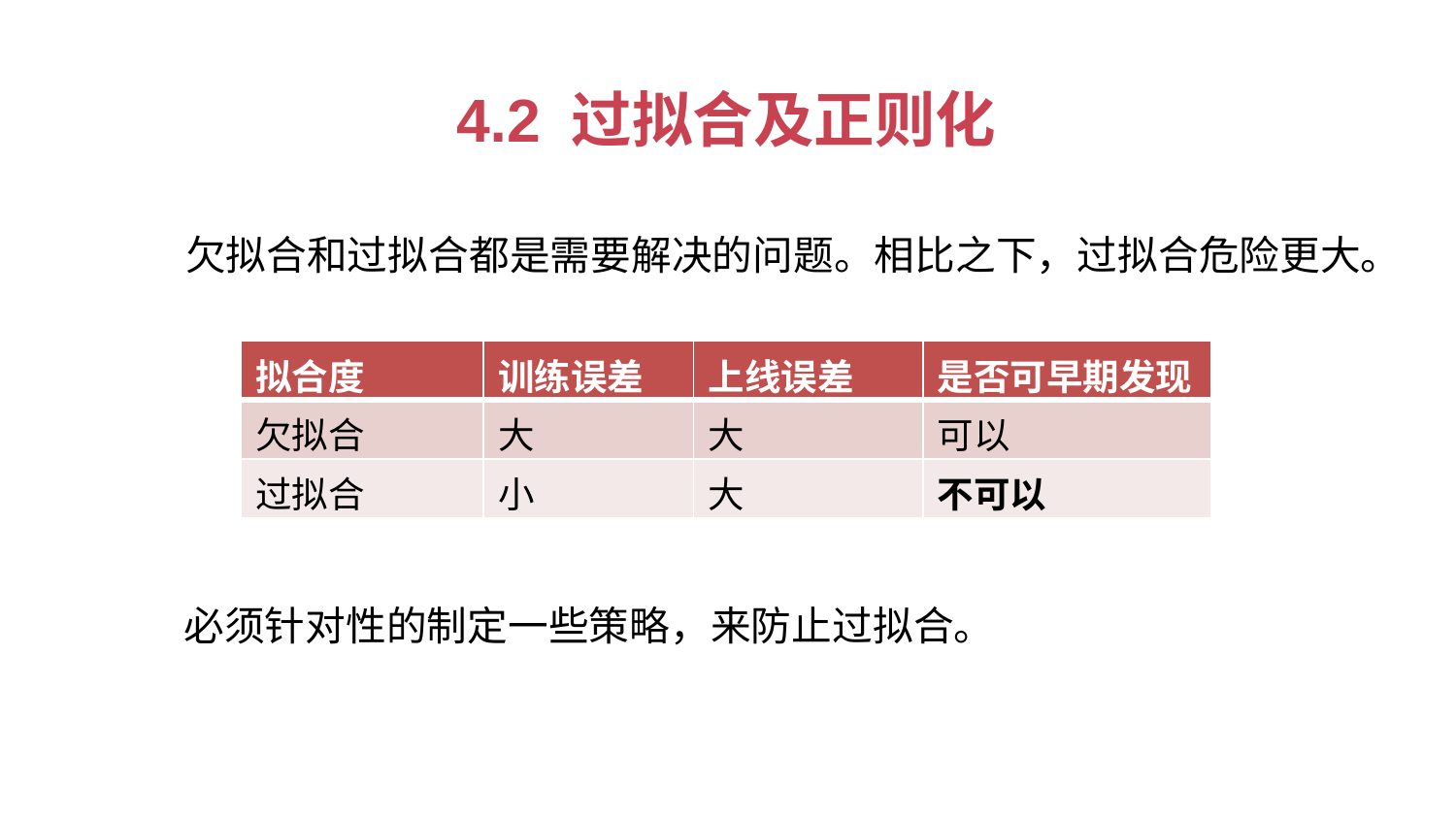

4.2 过拟合及正则化
欠拟合和过拟合都是需要解决的问题。相比之下，过拟合危险更大。
| 拟合度 | 训练误差 | 上线误差 | 是否可早期发现 |
| --- | --- | --- | --- |
| 欠拟合 | 大 | 大 | 可以 |
| 过拟合 | 小 | 大 | 不可以 |
必须针对性的制定一些策略，来防止过拟合。